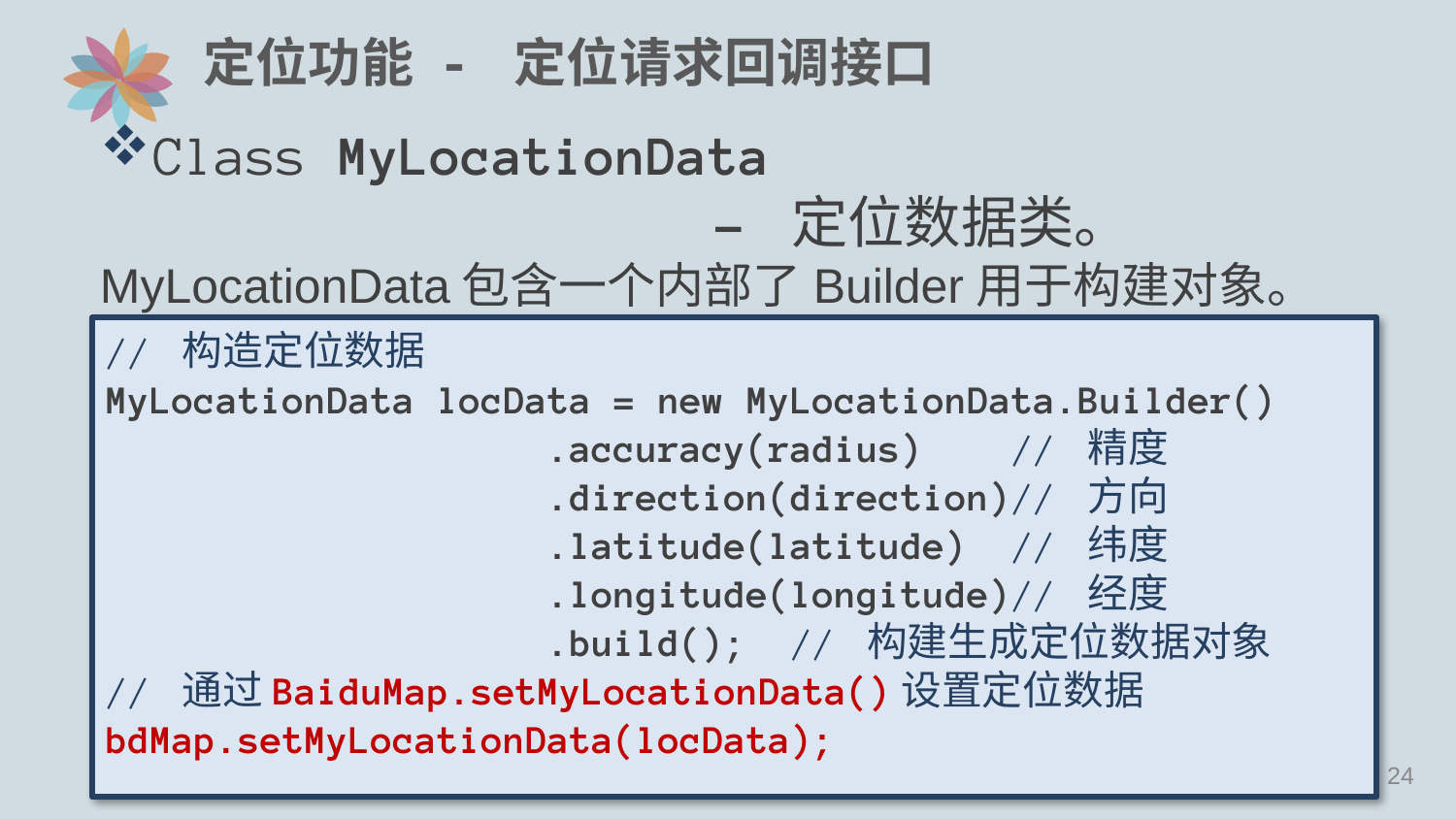

# 定位功能 - 定位请求回调接口
Class MyLocationData
                    - 定位数据类。
MyLocationData包含一个内部了Builder用于构建对象。
// 构造定位数据
MyLocationData locData = new MyLocationData.Builder()
                    .accuracy(radius)    // 精度
                    .direction(direction)// 方向
                    .latitude(latitude)  // 纬度
                    .longitude(longitude)// 经度
                    .build();  // 构建生成定位数据对象
// 通过BaiduMap.setMyLocationData()设置定位数据
bdMap.setMyLocationData(locData);
24